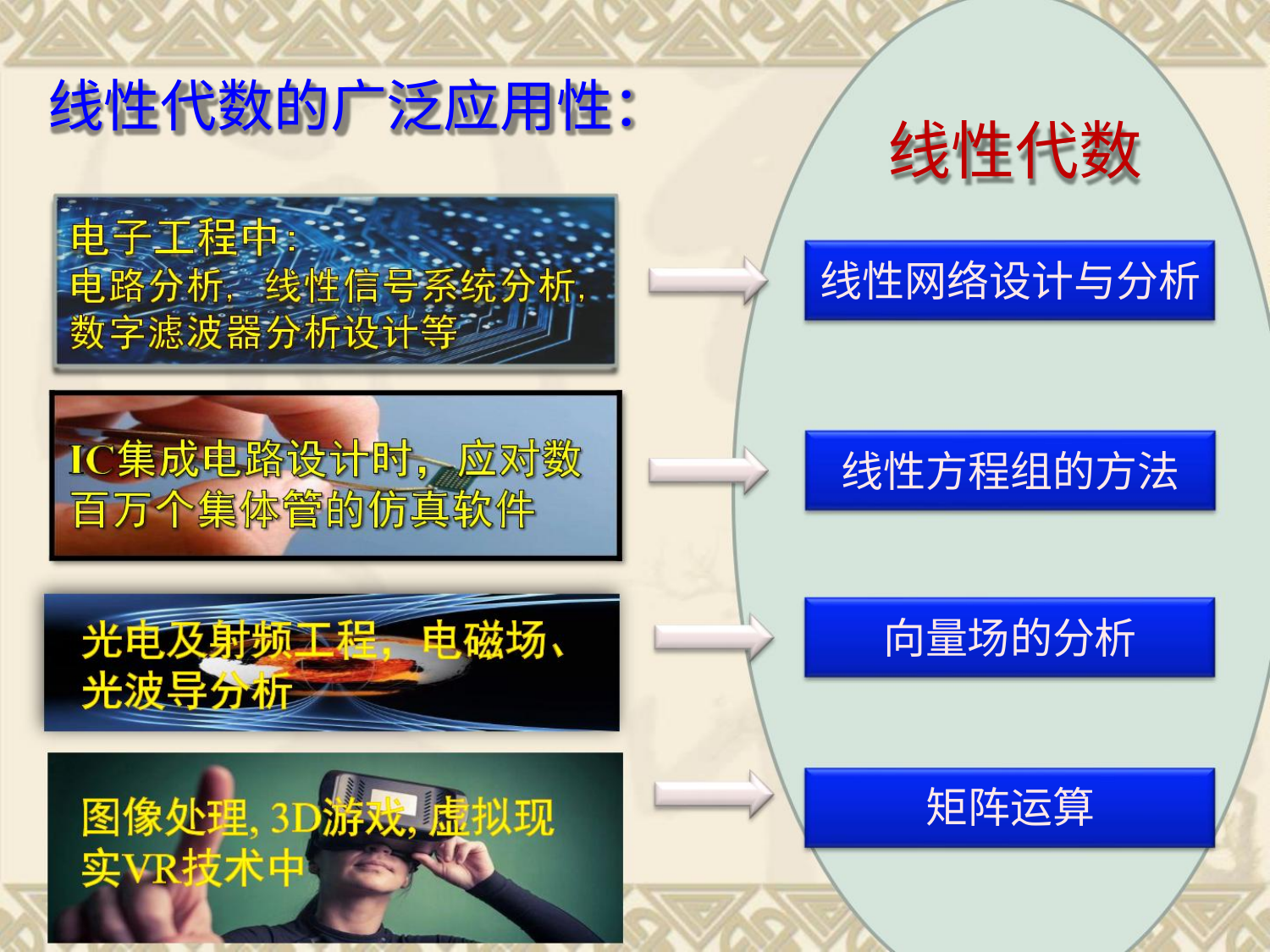

线性代数的广泛应用性：
线性代数
线性网络设计与分析
线性方程组的方法
向量场的分析
矩阵运算